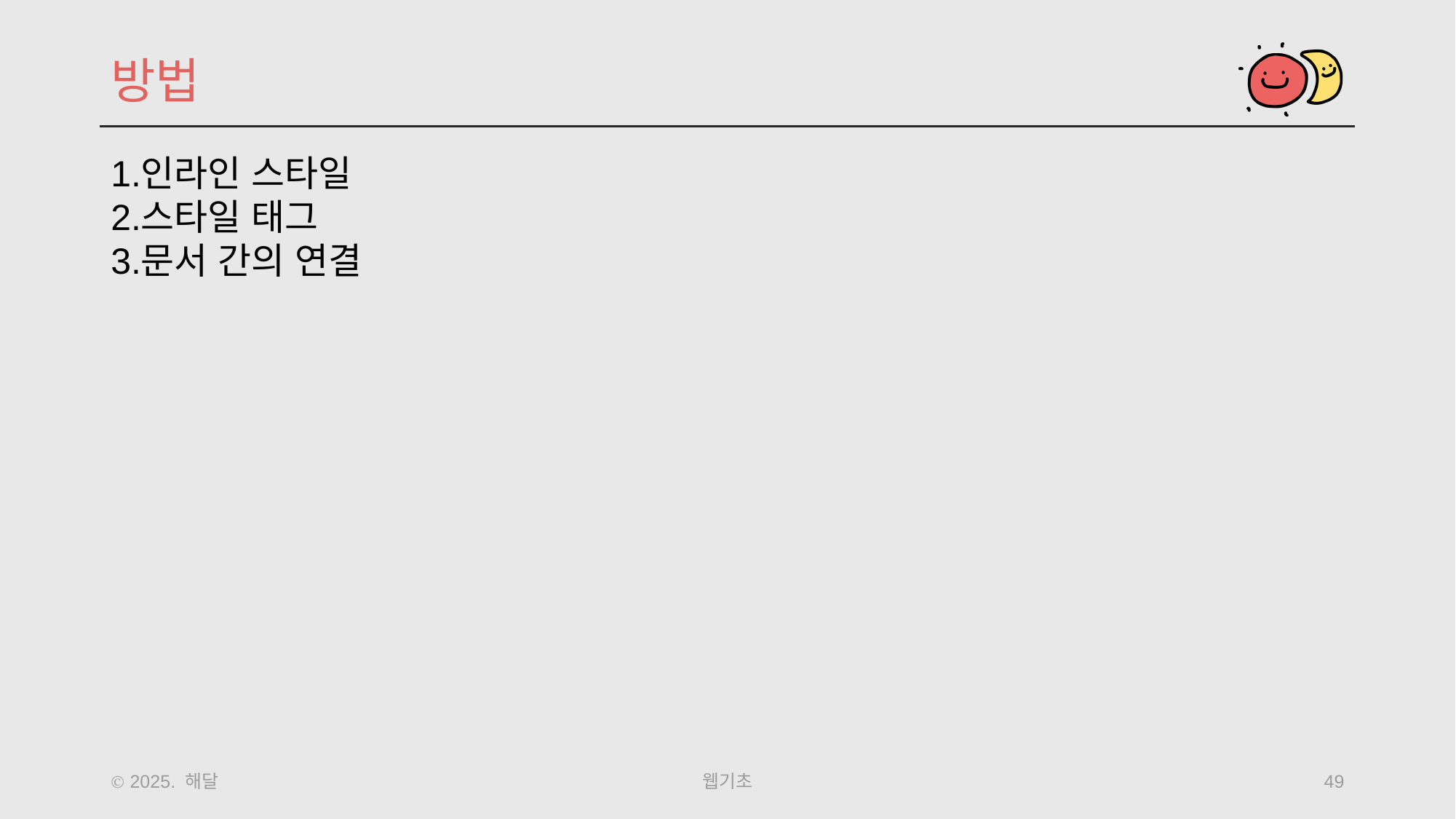

방법
인라인 스타일
스타일 태그
문서 간의 연결
Ⓒ 2025. 해달
웹기초
49